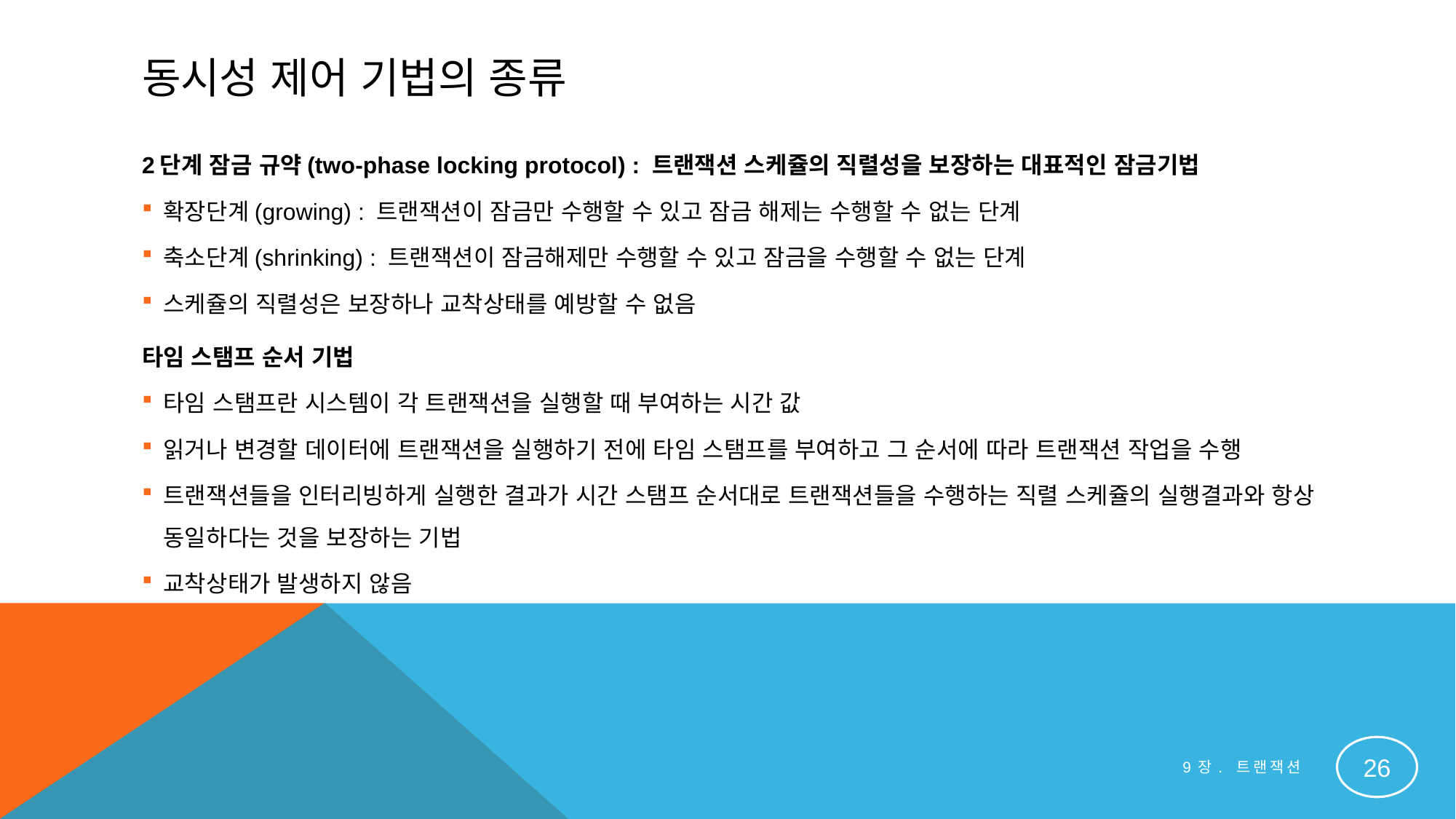

# 동시성 제어 기법의 종류
2단계 잠금 규약(two-phase locking protocol) : 트랜잭션 스케쥴의 직렬성을 보장하는 대표적인 잠금기법
확장단계(growing) : 트랜잭션이 잠금만 수행할 수 있고 잠금 해제는 수행할 수 없는 단계
축소단계(shrinking) : 트랜잭션이 잠금해제만 수행할 수 있고 잠금을 수행할 수 없는 단계
스케쥴의 직렬성은 보장하나 교착상태를 예방할 수 없음
타임 스탬프 순서 기법
타임 스탬프란 시스템이 각 트랜잭션을 실행할 때 부여하는 시간 값
읽거나 변경할 데이터에 트랜잭션을 실행하기 전에 타임 스탬프를 부여하고 그 순서에 따라 트랜잭션 작업을 수행
트랜잭션들을 인터리빙하게 실행한 결과가 시간 스탬프 순서대로 트랜잭션들을 수행하는 직렬 스케쥴의 실행결과와 항상 동일하다는 것을 보장하는 기법
교착상태가 발생하지 않음
26
9장. 트랜잭션